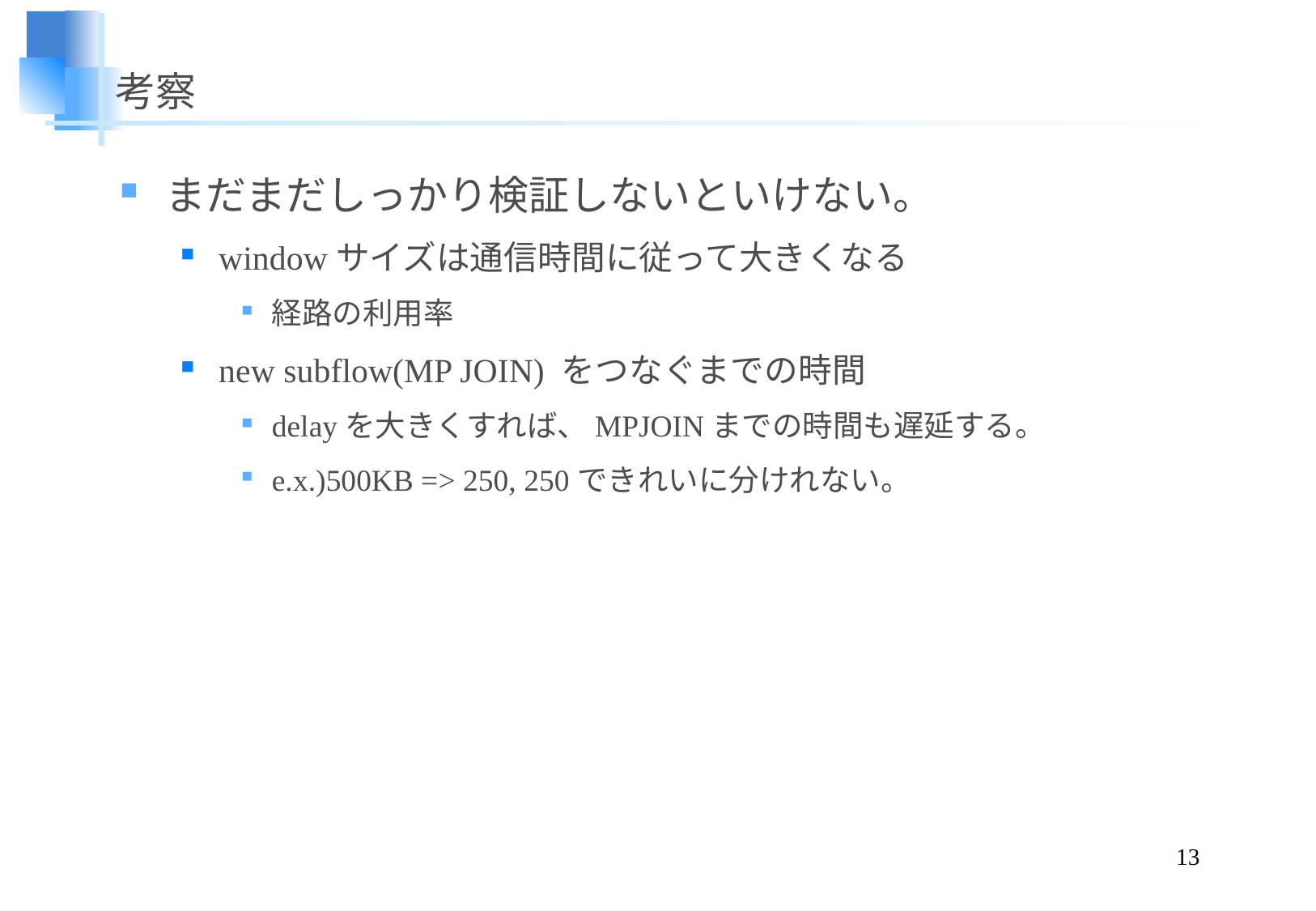

# 考察
まだまだしっかり検証しないといけない。
windowサイズは通信時間に従って大きくなる
経路の利用率
new subflow(MP JOIN) をつなぐまでの時間
delayを大きくすれば、MPJOINまでの時間も遅延する。
e.x.)500KB => 250, 250できれいに分けれない。
13